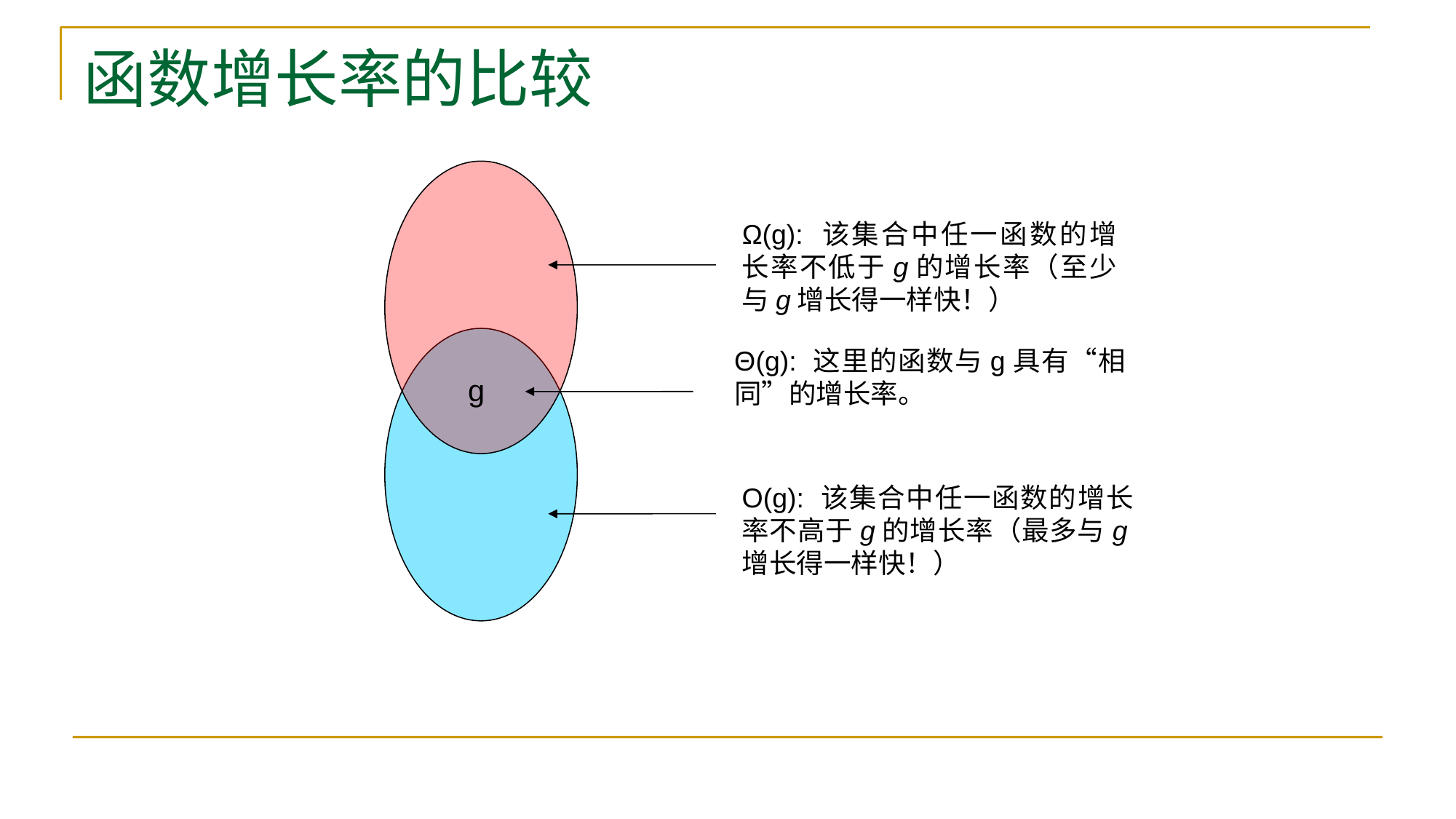

# 函数增长率的比较

Ω(g): 该集合中任一函数的增长率不低于g的增长率（至少与g增长得一样快！）

Θ(g): 这里的函数与g具有“相同”的增长率。
g

Ο(g): 该集合中任一函数的增长率不高于g的增长率（最多与g增长得一样快！）